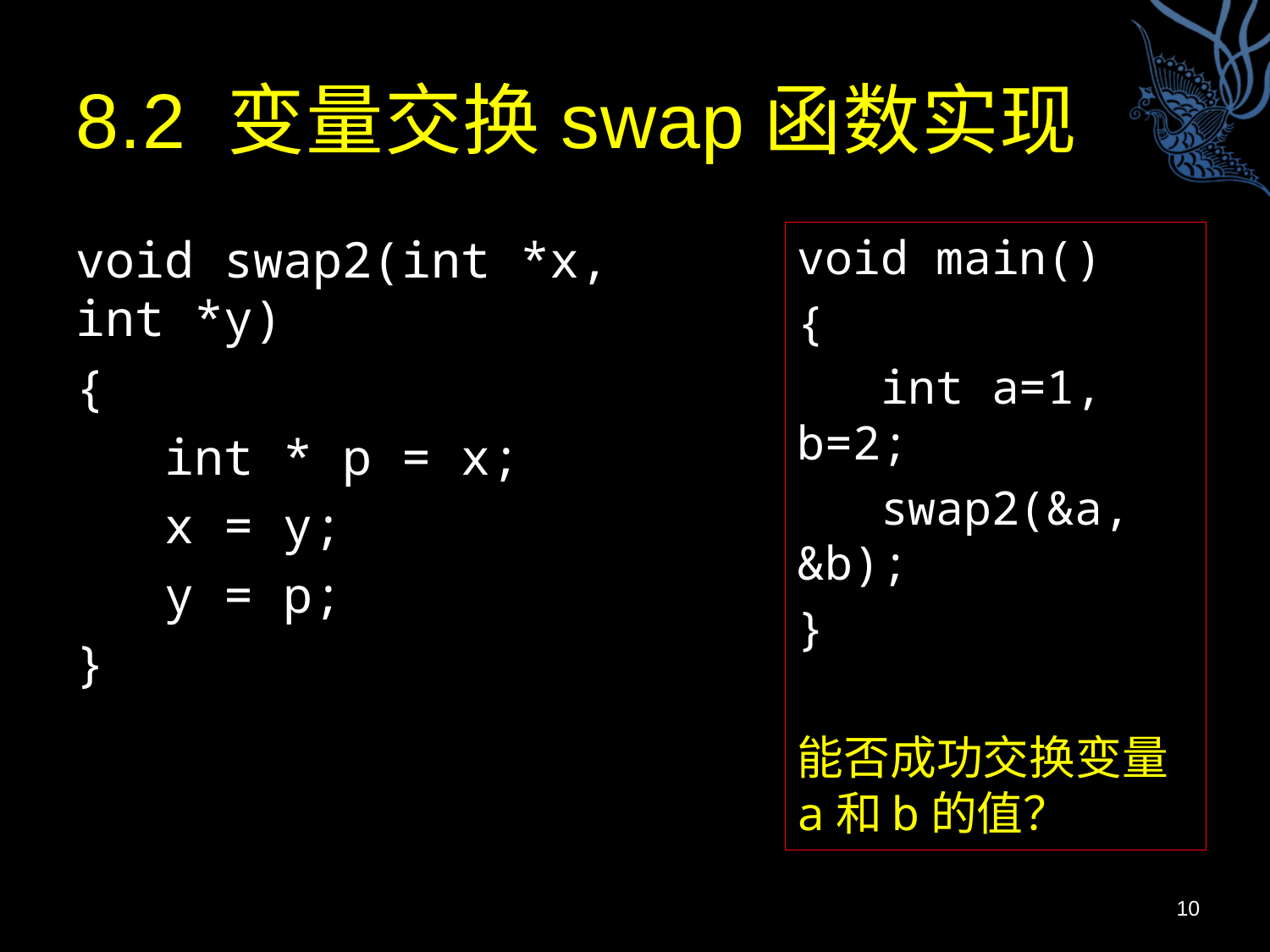

# 8.2 变量交换swap函数实现
void swap2(int *x, int *y)
{
   int * p = x;
   x = y;
   y = p;
}

void main()
{
   int a=1, b=2;
   swap2(&a, &b);
}

能否成功交换变量a和b的值？
10